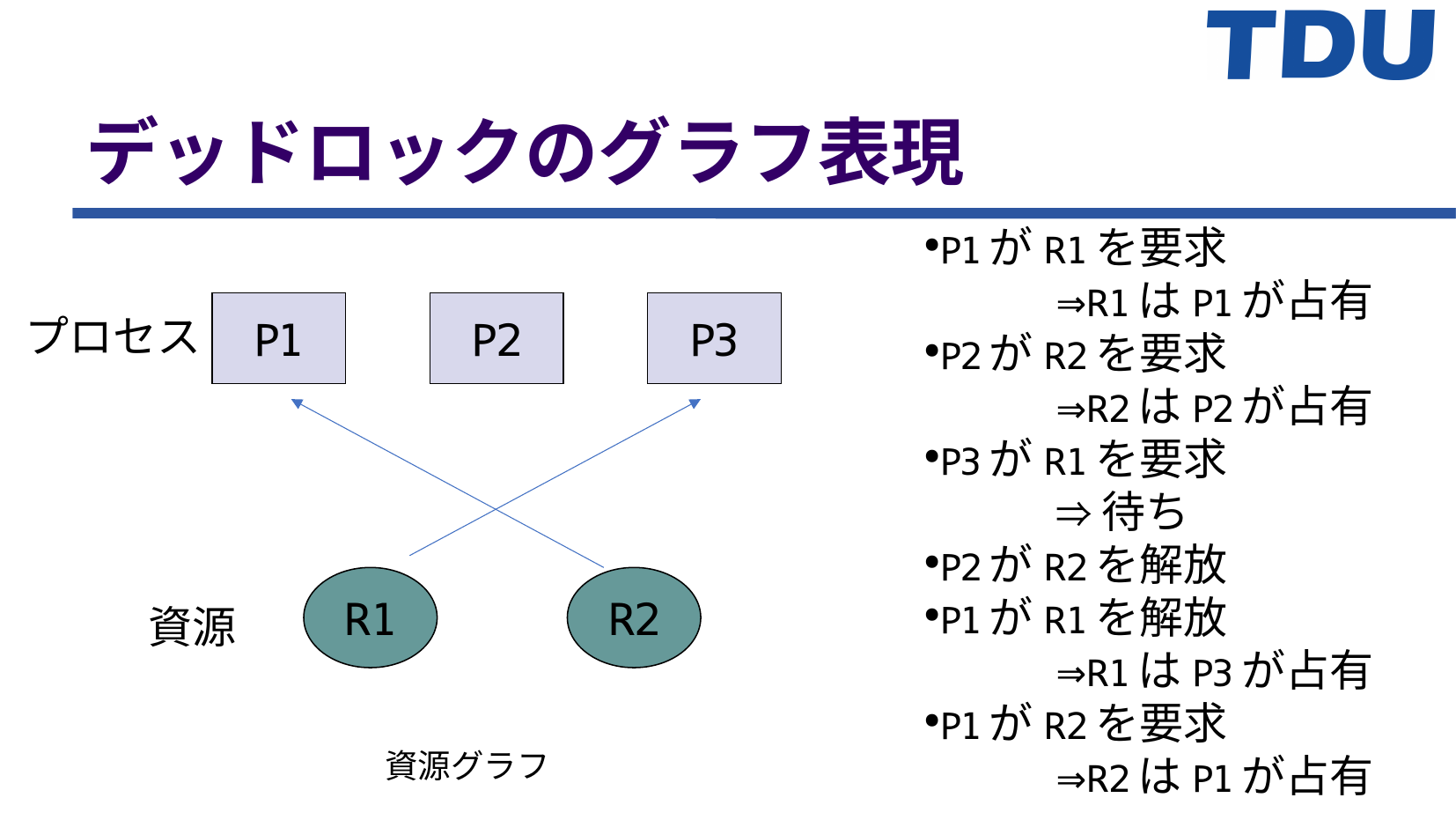

デッドロックのグラフ表現
P1がR1を要求
	⇒R1はP1が占有
P2がR2を要求
	⇒R2はP2が占有
P3がR1を要求
	⇒待ち
P2がR2を解放
P1がR1を解放
	⇒R1はP3が占有
P1がR2を要求
	⇒R2はP1が占有
P1
P2
P3
プロセス
R1
R2
資源
資源グラフ